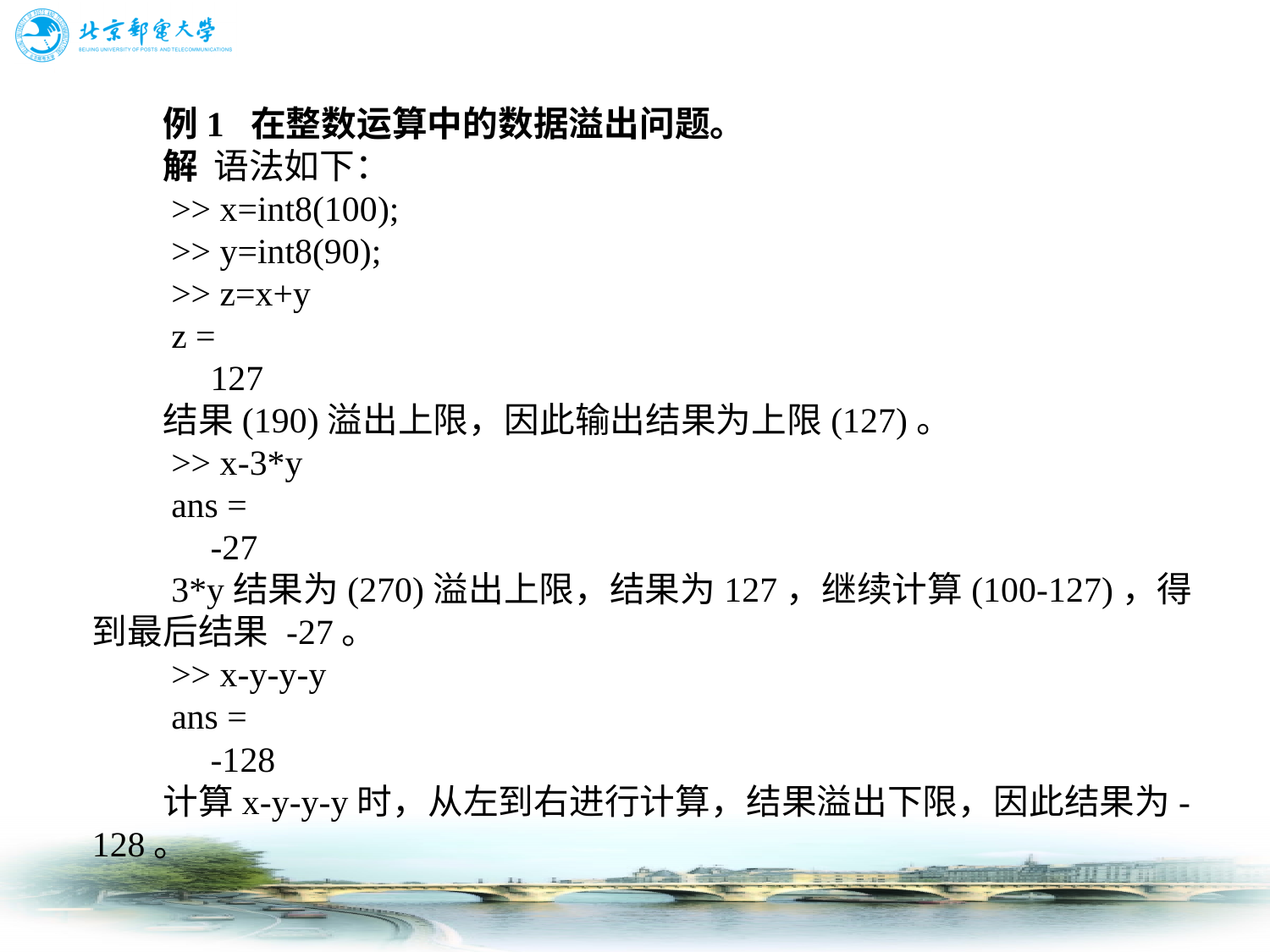

# 例1  在整数运算中的数据溢出问题。 　　解  语法如下： 　　>> x=int8(100); 　　>> y=int8(90); 　　>> z=x+y 　　z = 　　     127 　　结果(190)溢出上限，因此输出结果为上限(127)。 　　>> x-3*y 　　ans = 　　     -27 　　3*y结果为(270)溢出上限，结果为127，继续计算(100-127)，得到最后结果 -27。 　　>> x-y-y-y 　　ans = 　　     -128 　　计算x-y-y-y时，从左到右进行计算，结果溢出下限，因此结果为-128。